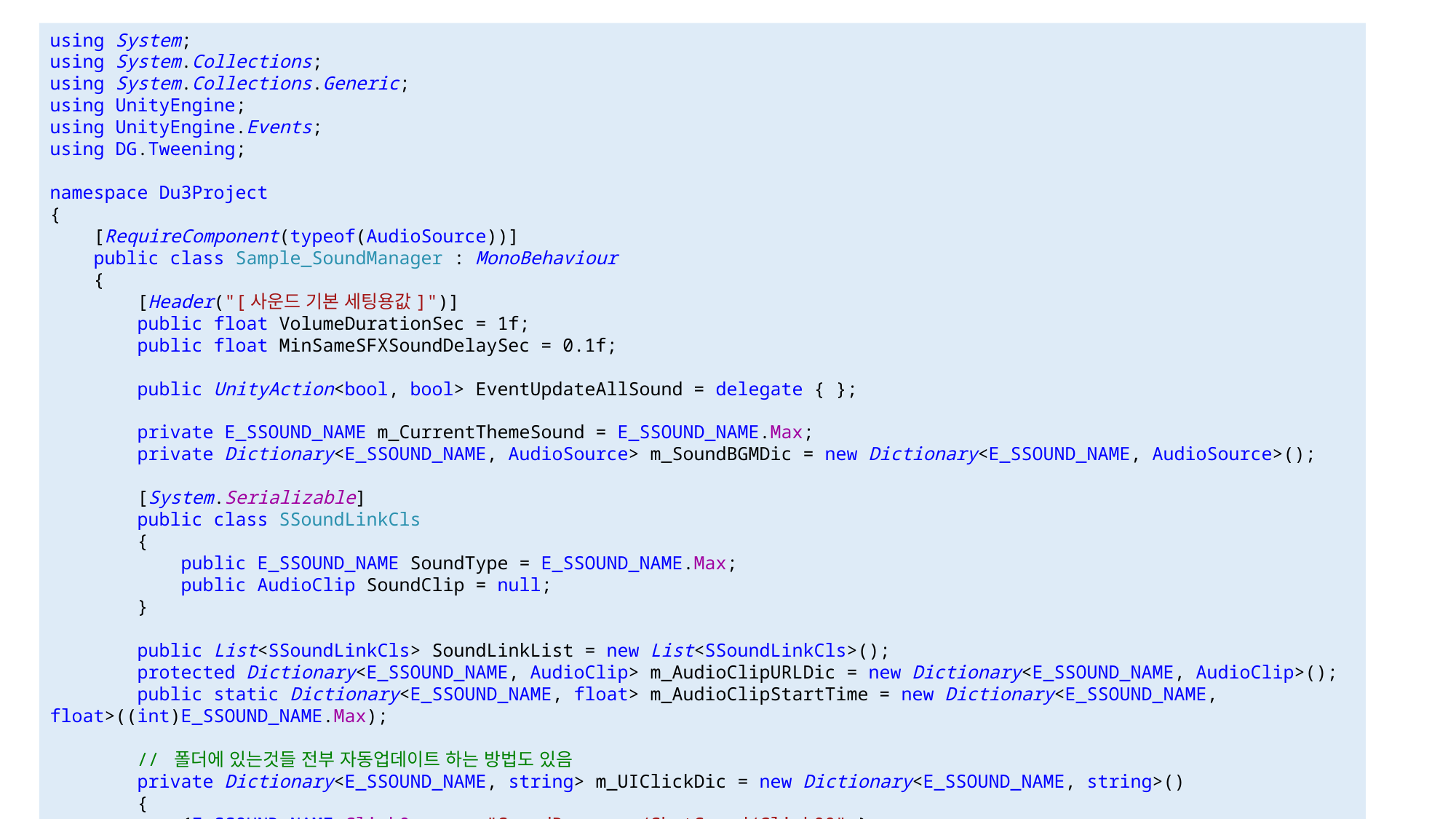

using System;
using System.Collections;
using System.Collections.Generic;
using UnityEngine;
using UnityEngine.Events;
using DG.Tweening;

namespace Du3Project
{
    [RequireComponent(typeof(AudioSource))]
    public class Sample_SoundManager : MonoBehaviour
    {
        [Header("[사운드 기본 세팅용값]")]
        public float VolumeDurationSec = 1f;
        public float MinSameSFXSoundDelaySec = 0.1f;

        public UnityAction<bool, bool> EventUpdateAllSound = delegate { };

        private E_SSOUND_NAME m_CurrentThemeSound = E_SSOUND_NAME.Max;
        private Dictionary<E_SSOUND_NAME, AudioSource> m_SoundBGMDic = new Dictionary<E_SSOUND_NAME, AudioSource>();

        [System.Serializable]
        public class SSoundLinkCls
        {
            public E_SSOUND_NAME SoundType = E_SSOUND_NAME.Max;
            public AudioClip SoundClip = null;
        }

        public List<SSoundLinkCls> SoundLinkList = new List<SSoundLinkCls>();
        protected Dictionary<E_SSOUND_NAME, AudioClip> m_AudioClipURLDic = new Dictionary<E_SSOUND_NAME, AudioClip>();
        public static Dictionary<E_SSOUND_NAME, float> m_AudioClipStartTime = new Dictionary<E_SSOUND_NAME, float>((int)E_SSOUND_NAME.Max);

        // 폴더에 있는것들 전부 자동업데이트 하는 방법도 있음
        private Dictionary<E_SSOUND_NAME, string> m_UIClickDic = new Dictionary<E_SSOUND_NAME, string>()
        {
            {E_SSOUND_NAME.Click0,      "SoundResource/ShotSound/Click00" }
            , {E_SSOUND_NAME.Click01,   "SoundResource/ShotSound/Click01" }
#